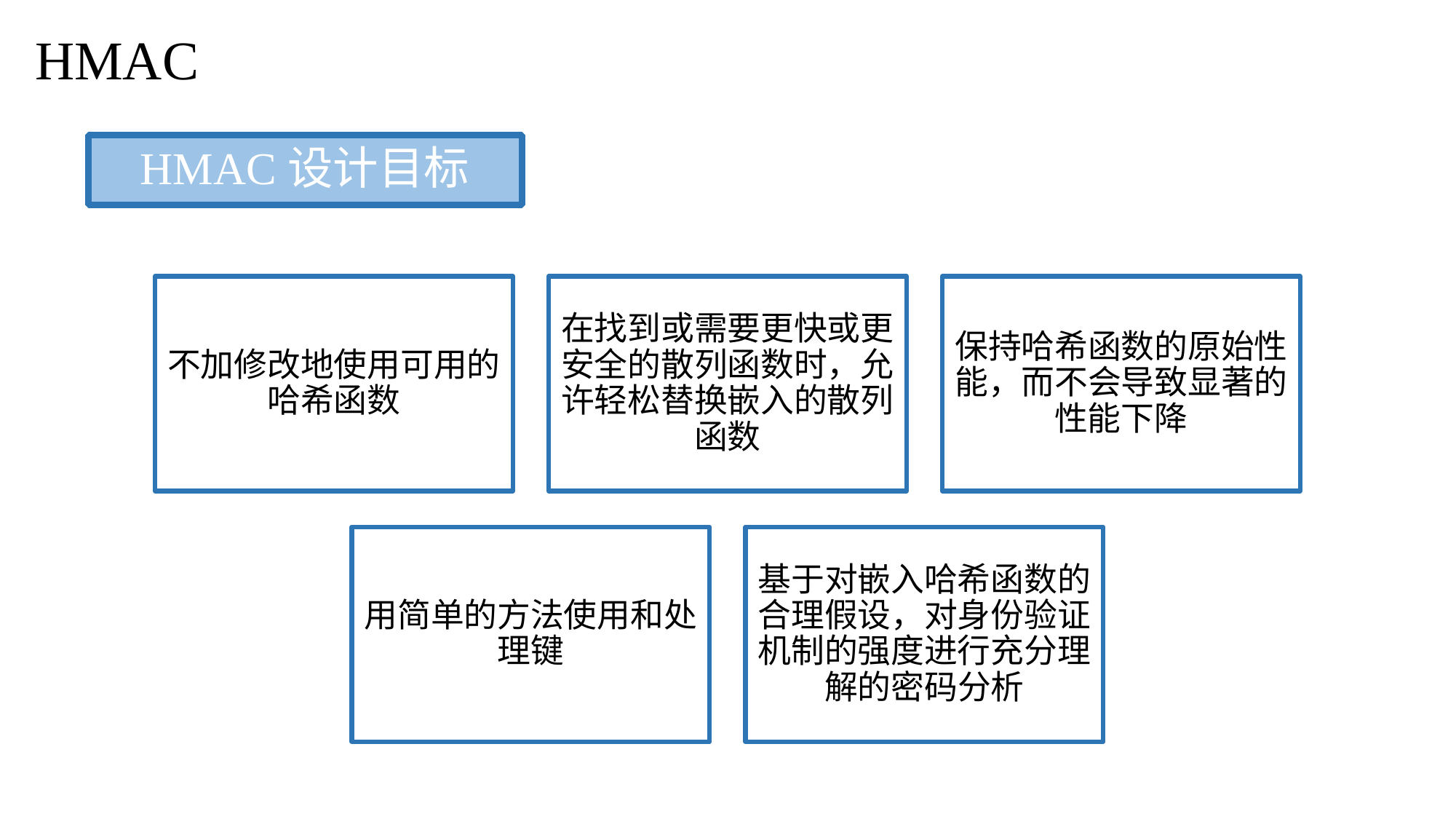

HMAC
HMAC设计目标
不加修改地使用可用的哈希函数
在找到或需要更快或更安全的散列函数时，允许轻松替换嵌入的散列函数
保持哈希函数的原始性能，而不会导致显著的性能下降
用简单的方法使用和处理键
基于对嵌入哈希函数的合理假设，对身份验证机制的强度进行充分理解的密码分析